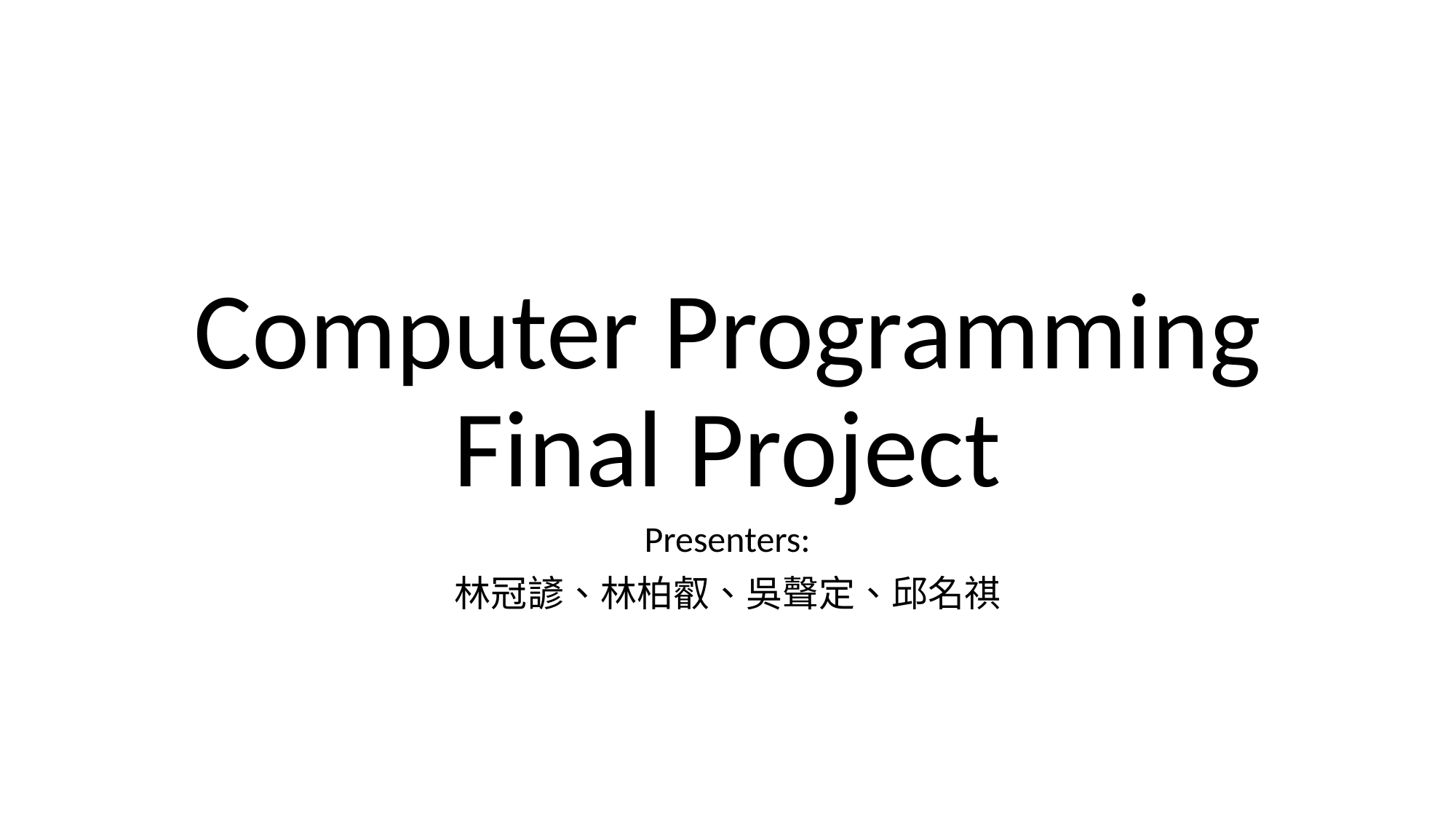

# Computer Programming Final Project
Presenters:
林冠諺、林柏叡、吳聲定、邱名祺